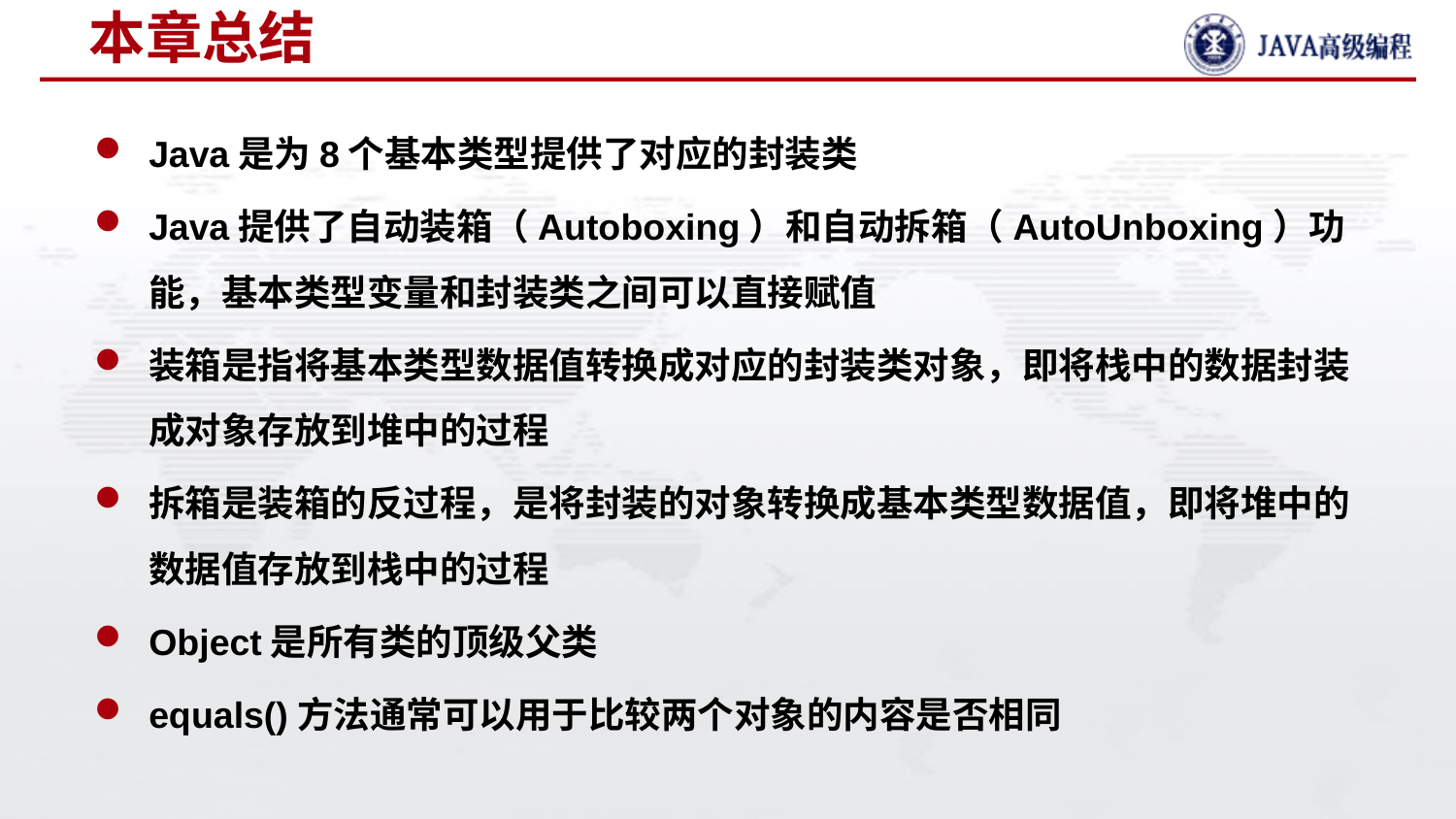

# 本章总结
Java是为8个基本类型提供了对应的封装类
Java提供了自动装箱（Autoboxing）和自动拆箱（AutoUnboxing）功能，基本类型变量和封装类之间可以直接赋值
装箱是指将基本类型数据值转换成对应的封装类对象，即将栈中的数据封装成对象存放到堆中的过程
拆箱是装箱的反过程，是将封装的对象转换成基本类型数据值，即将堆中的数据值存放到栈中的过程
Object是所有类的顶级父类
equals()方法通常可以用于比较两个对象的内容是否相同